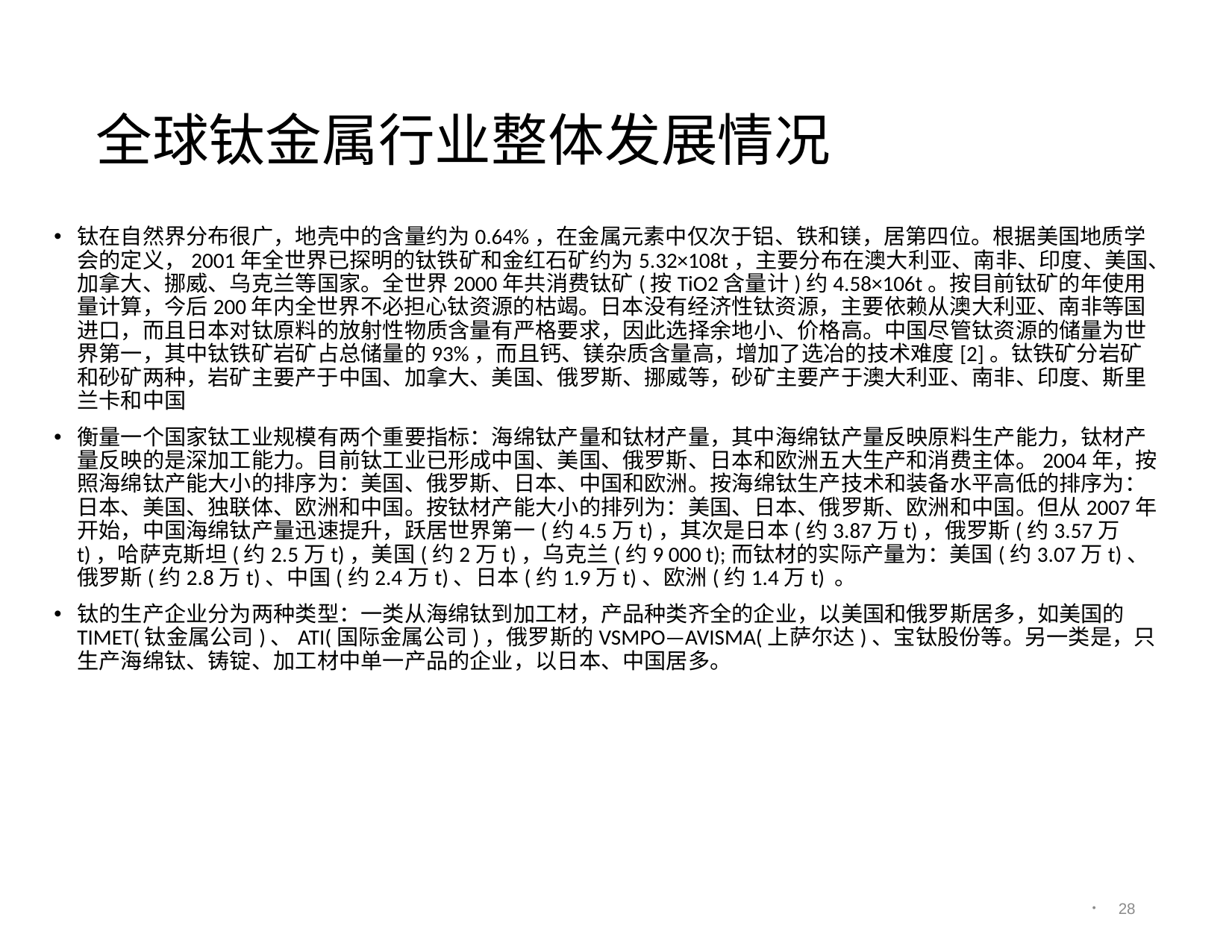

# 全球钛金属行业整体发展情况
钛在自然界分布很广，地壳中的含量约为0.64%，在金属元素中仅次于铝、铁和镁，居第四位。根据美国地质学会的定义，2001年全世界已探明的钛铁矿和金红石矿约为5.32×108t，主要分布在澳大利亚、南非、印度、美国、加拿大、挪威、乌克兰等国家。全世界2000年共消费钛矿(按TiO2含量计)约4.58×106t。按目前钛矿的年使用量计算，今后200年内全世界不必担心钛资源的枯竭。日本没有经济性钛资源，主要依赖从澳大利亚、南非等国进口，而且日本对钛原料的放射性物质含量有严格要求，因此选择余地小、价格高。中国尽管钛资源的储量为世界第一，其中钛铁矿岩矿占总储量的93%，而且钙、镁杂质含量高，增加了选冶的技术难度[2]。钛铁矿分岩矿和砂矿两种，岩矿主要产于中国、加拿大、美国、俄罗斯、挪威等，砂矿主要产于澳大利亚、南非、印度、斯里兰卡和中国
衡量一个国家钛工业规模有两个重要指标：海绵钛产量和钛材产量，其中海绵钛产量反映原料生产能力，钛材产量反映的是深加工能力。目前钛工业已形成中国、美国、俄罗斯、日本和欧洲五大生产和消费主体。2004年，按照海绵钛产能大小的排序为：美国、俄罗斯、日本、中国和欧洲。按海绵钛生产技术和装备水平高低的排序为：日本、美国、独联体、欧洲和中国。按钛材产能大小的排列为：美国、日本、俄罗斯、欧洲和中国。但从2007年开始，中国海绵钛产量迅速提升，跃居世界第一(约4.5万t)，其次是日本(约3.87万t)，俄罗斯(约3.57万t)，哈萨克斯坦(约2.5万t)，美国(约2万t)，乌克兰(约9 000 t);而钛材的实际产量为：美国(约3.07万t)、俄罗斯(约2.8万t)、中国(约2.4万t)、日本(约1.9万t)、欧洲(约1.4万t) 。
钛的生产企业分为两种类型：一类从海绵钛到加工材，产品种类齐全的企业，以美国和俄罗斯居多，如美国的TIMET(钛金属公司)、ATI(国际金属公司)，俄罗斯的VSMPO—AVISMA(上萨尔达)、宝钛股份等。另一类是，只生产海绵钛、铸锭、加工材中单一产品的企业，以日本、中国居多。

28